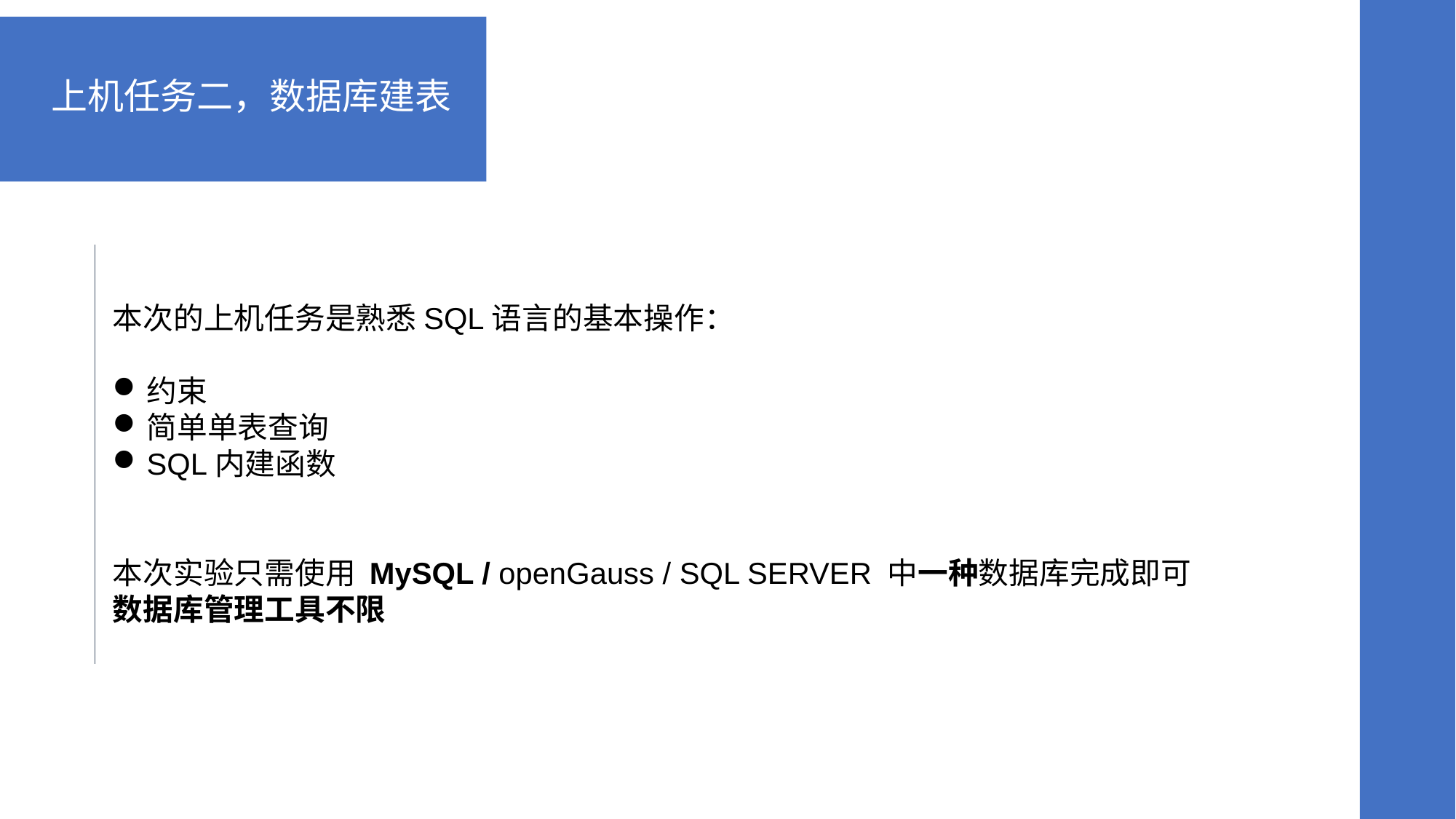

上机任务二，数据库建表
本次的上机任务是熟悉SQL语言的基本操作：

约束
简单单表查询
SQL内建函数

本次实验只需使用 MySQL / openGauss / SQL SERVER 中一种数据库完成即可
数据库管理工具不限